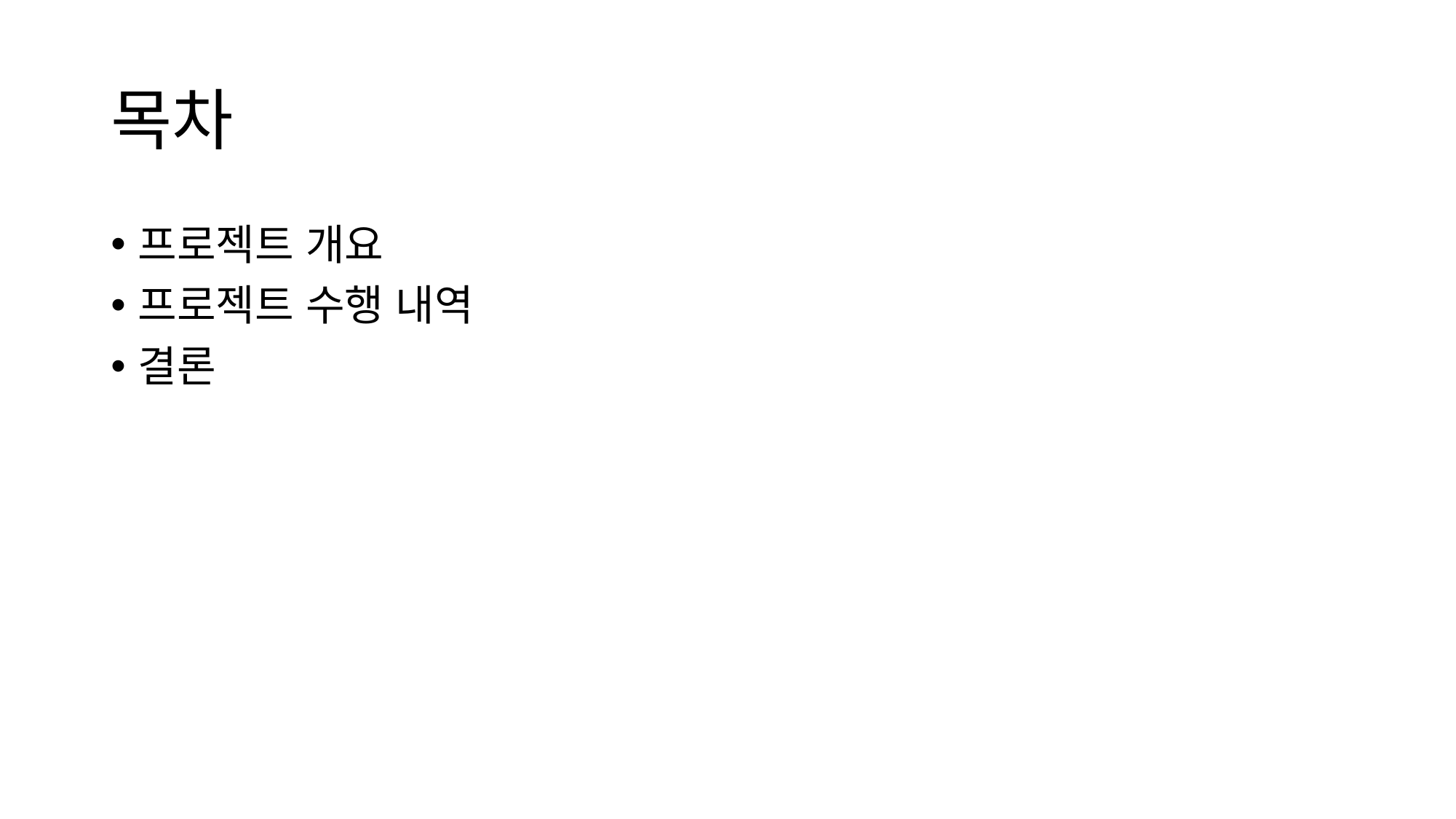

# 목차
프로젝트 개요
프로젝트 수행 내역
결론